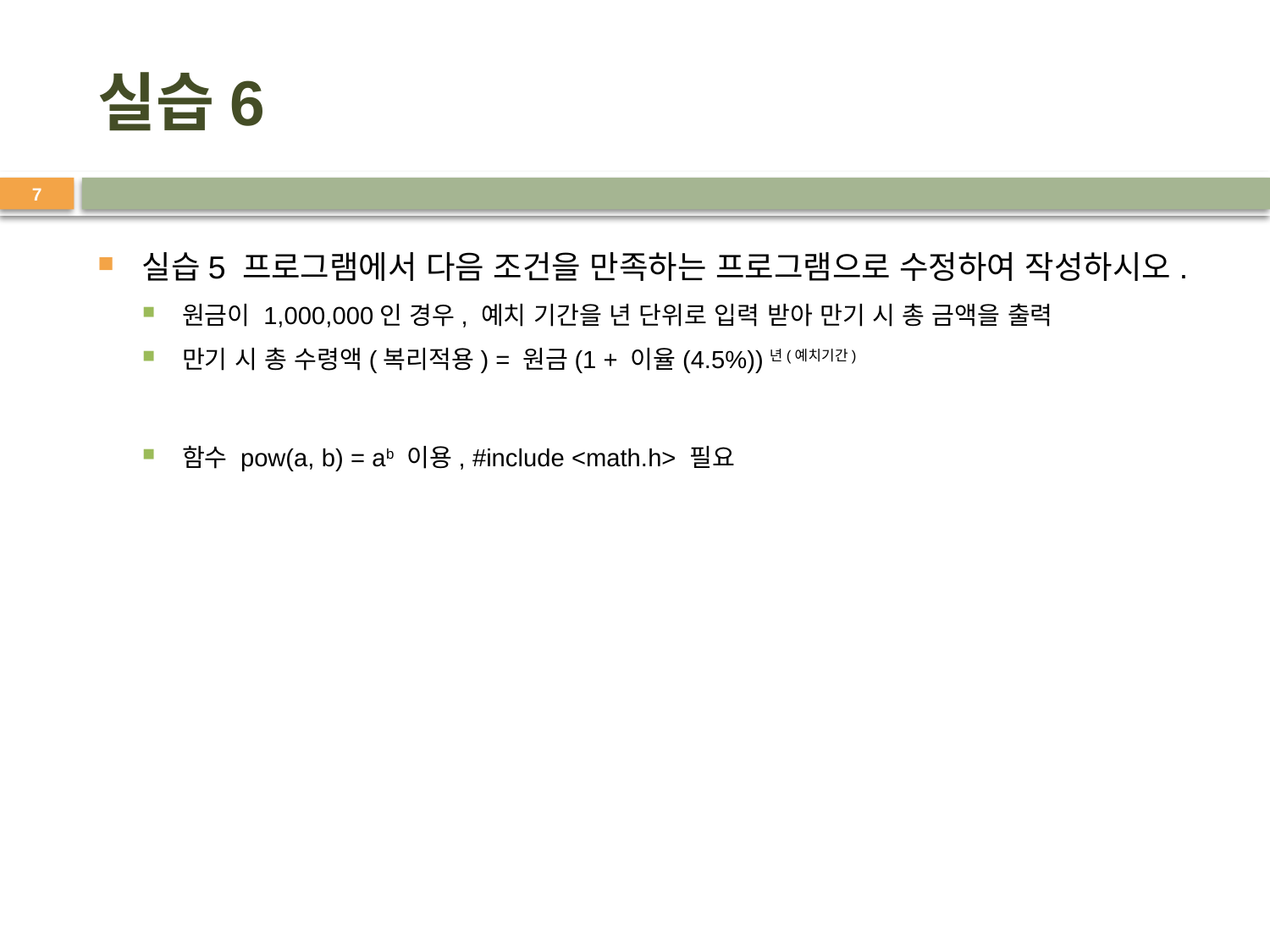

# 실습6
7
실습5 프로그램에서 다음 조건을 만족하는 프로그램으로 수정하여 작성하시오.
원금이 1,000,000인 경우, 예치 기간을 년 단위로 입력 받아 만기 시 총 금액을 출력
만기 시 총 수령액(복리적용) = 원금(1 + 이율(4.5%))년(예치기간)

함수 pow(a, b) = ab 이용, #include <math.h> 필요